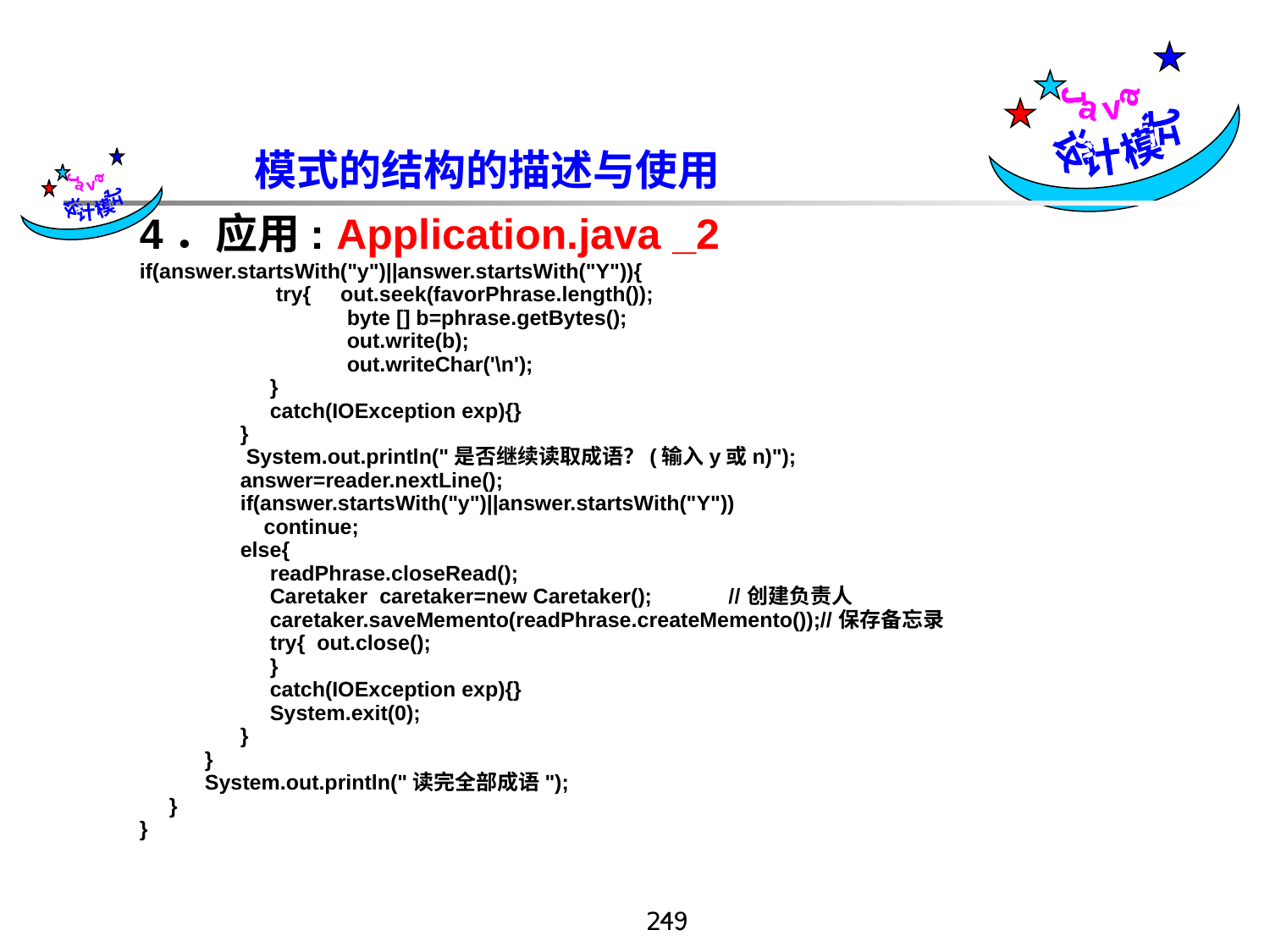

Java
设计模式

模式的结构的描述与使用

  Java
设计模式

4．应用: Application.java _2
if(answer.startsWith("y")||answer.startsWith("Y")){
                       try{     out.seek(favorPhrase.length());
                                   byte [] b=phrase.getBytes();
                                   out.write(b);
                                   out.writeChar('\n');
                      }
                      catch(IOException exp){}
                 }
                  System.out.println("是否继续读取成语？(输入y或n)");
                 answer=reader.nextLine();
                 if(answer.startsWith("y")||answer.startsWith("Y"))
                     continue;
                 else{
                      readPhrase.closeRead();
                      Caretaker  caretaker=new Caretaker();             //创建负责人
                      caretaker.saveMemento(readPhrase.createMemento());//保存备忘录
                      try{  out.close();
                      }
                      catch(IOException exp){}
                      System.exit(0);
                 }
           }
           System.out.println("读完全部成语");
     }
}

249